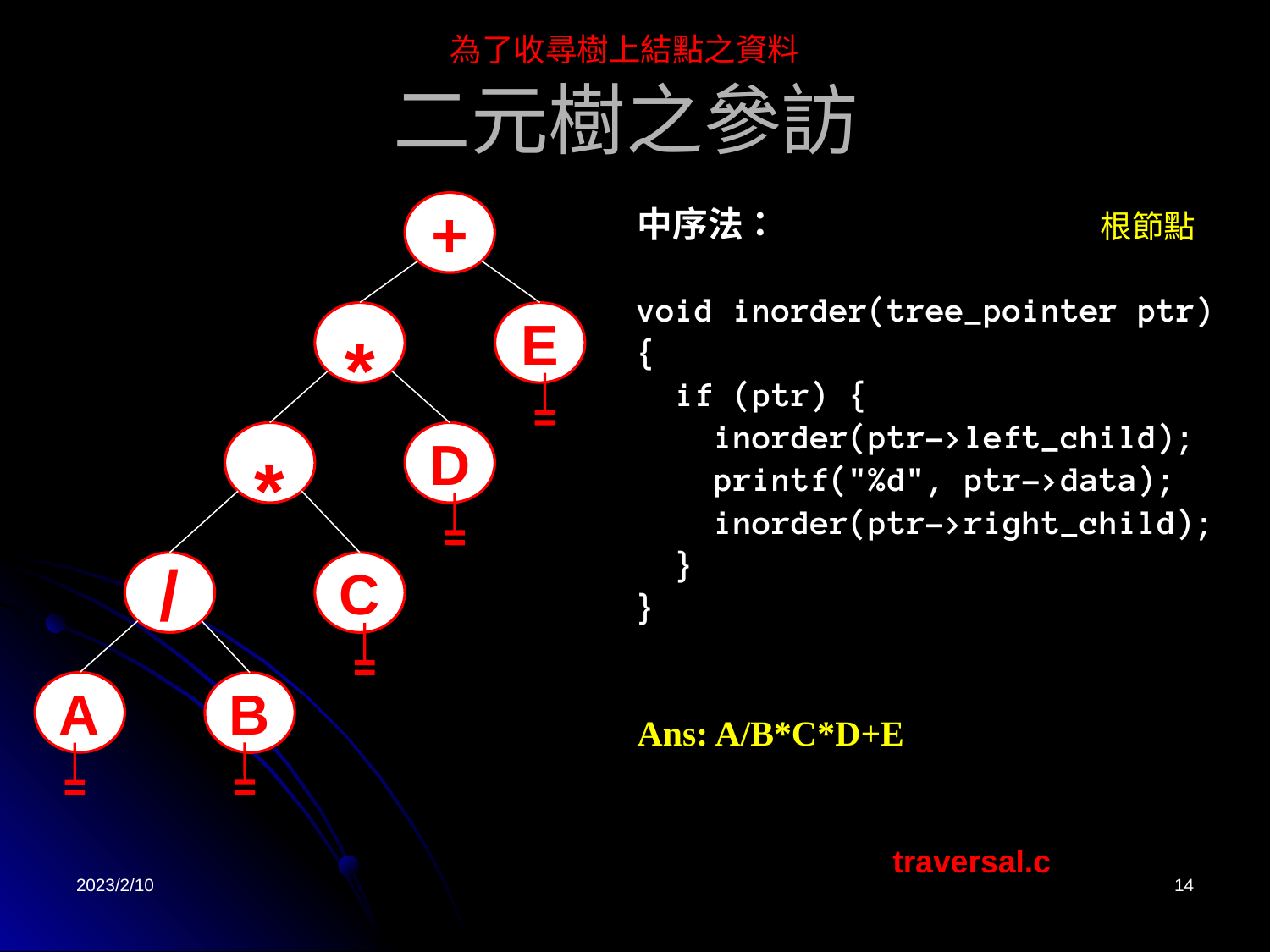

為了收尋樹上結點之資料
# 二元樹之參訪
+
*
E

*
D

/
C

A
B

中序法：

void inorder(tree_pointer ptr) {
  if (ptr) {
    inorder(ptr->left_child);
    printf("%d", ptr->data);
    inorder(ptr->right_child);
  }
}

Ans: A/B*C*D+E

根節點
traversal.c
2023/2/10
14